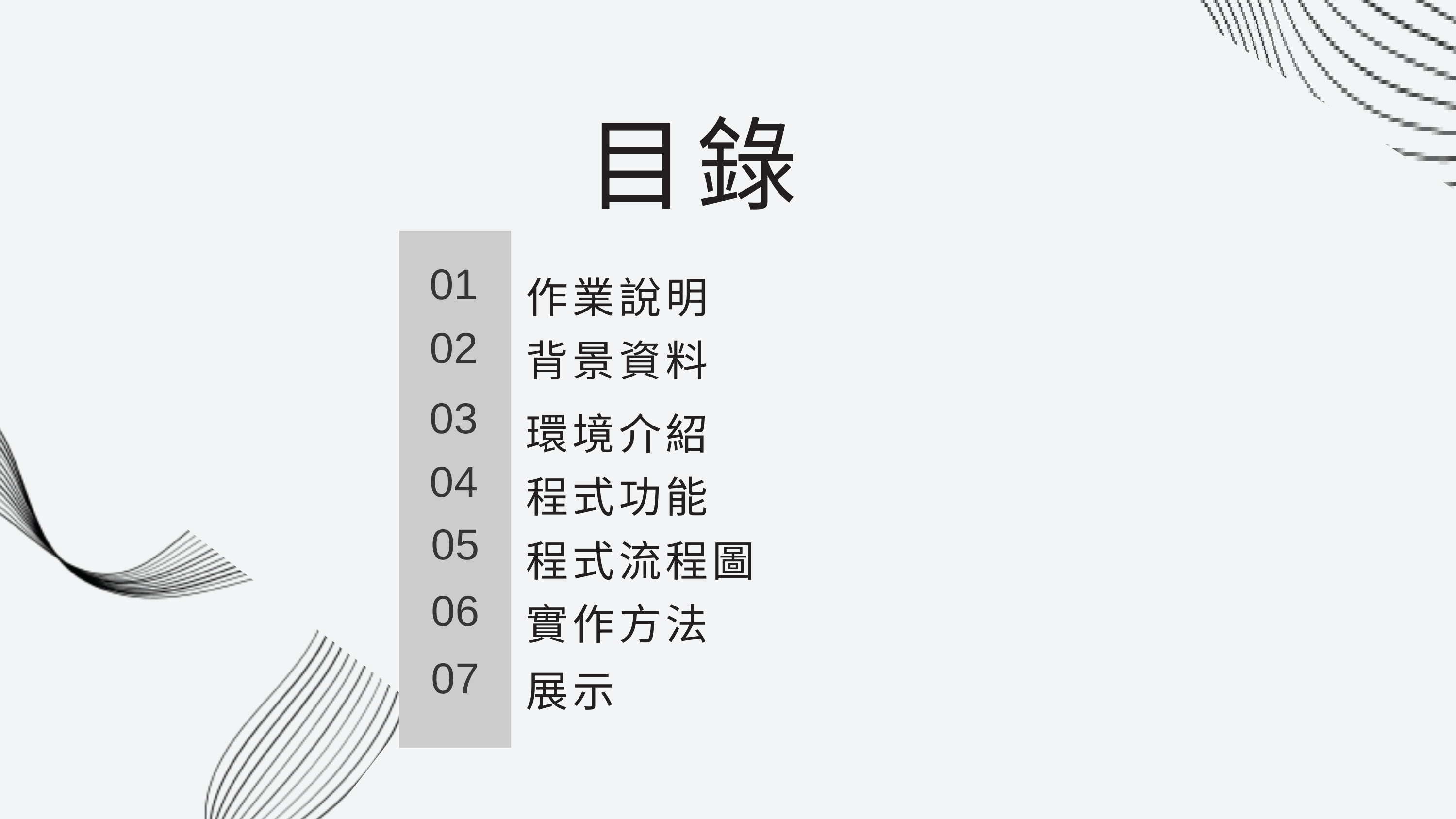

目錄

01
作業說明
02
背景資料
03
環境介紹

04
程式功能
05
程式流程圖
06
實作方法
07
展示